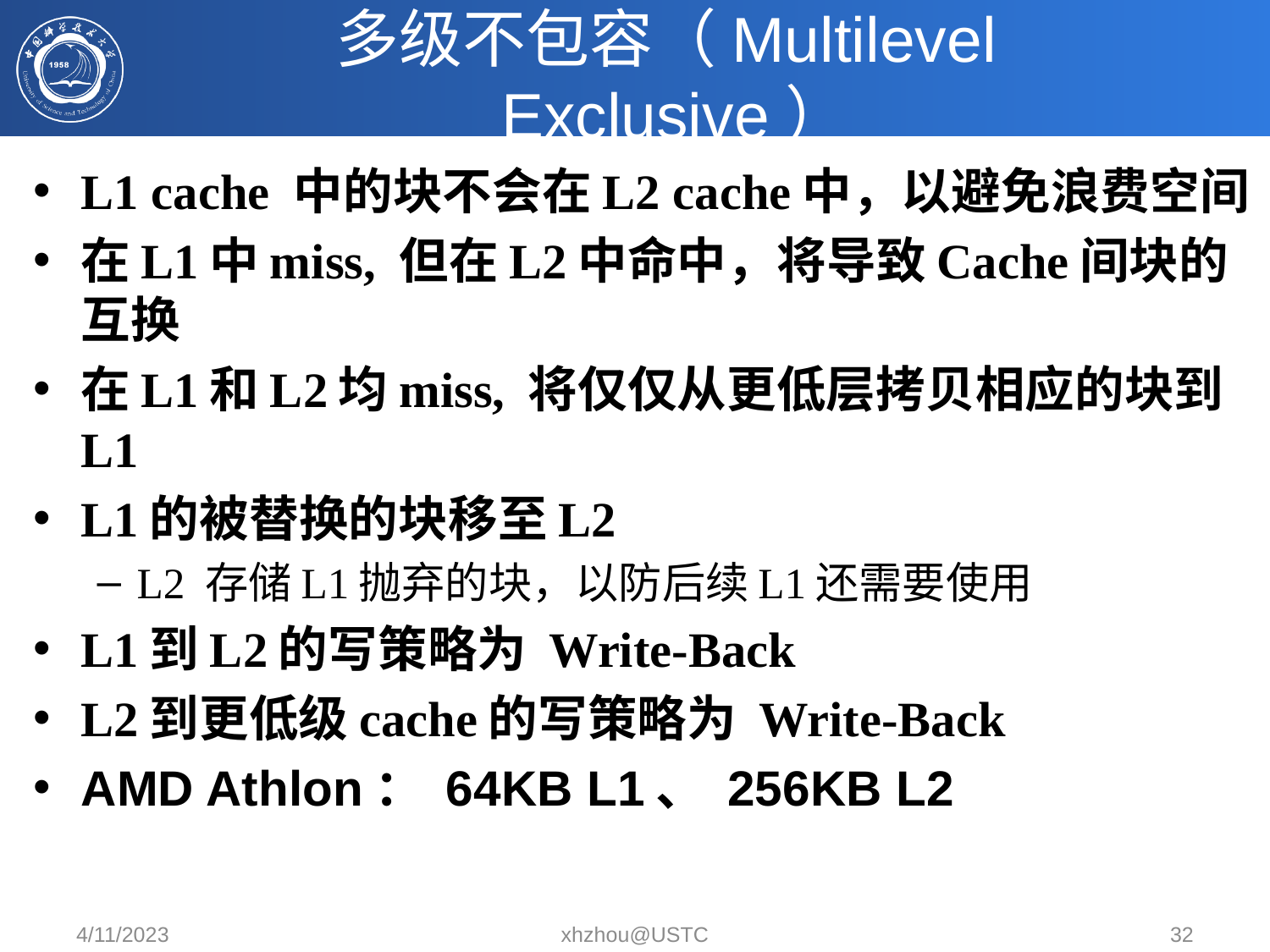

# 多级不包容（Multilevel  Exclusive）
L1 cache 中的块不会在L2 cache中，以避免浪费空间
在L1中miss, 但在L2中命中，将导致Cache间块的互换
在L1和L2均miss, 将仅仅从更低层拷贝相应的块到L1
L1的被替换的块移至L2
L2 存储L1抛弃的块，以防后续L1还需要使用
L1到L2的写策略为 Write-Back
L2到更低级cache的写策略为 Write-Back
AMD Athlon： 64KB L1、 256KB L2

4/11/2023
xhzhou@USTC
32